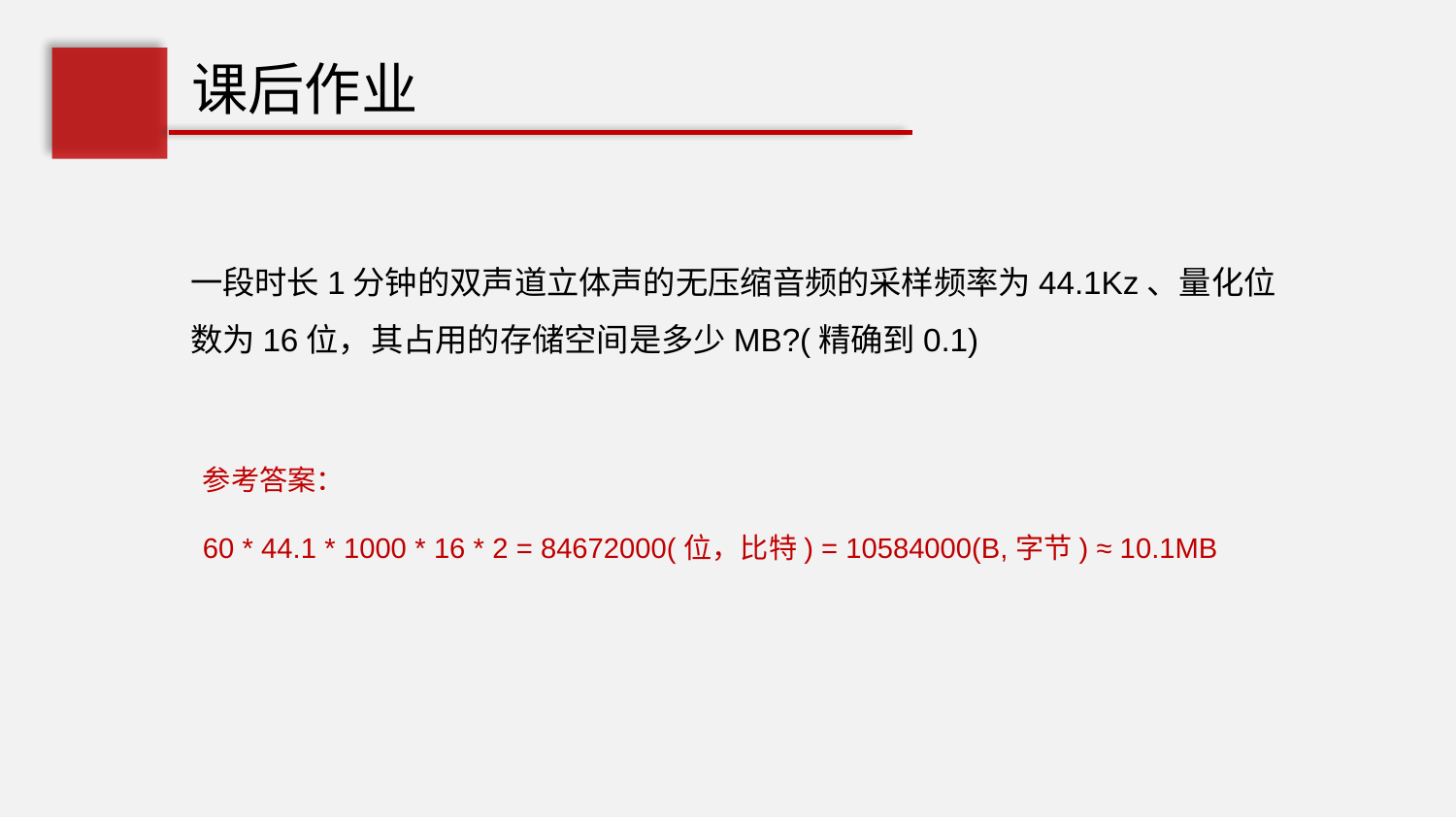

课后作业

一段时长1分钟的双声道立体声的无压缩音频的采样频率为44.1Kz、量化位数为16位，其占用的存储空间是多少MB?(精确到0.1)
参考答案：
60 * 44.1 * 1000 * 16 * 2 = 84672000(位，比特) = 10584000(B,字节) ≈ 10.1MB